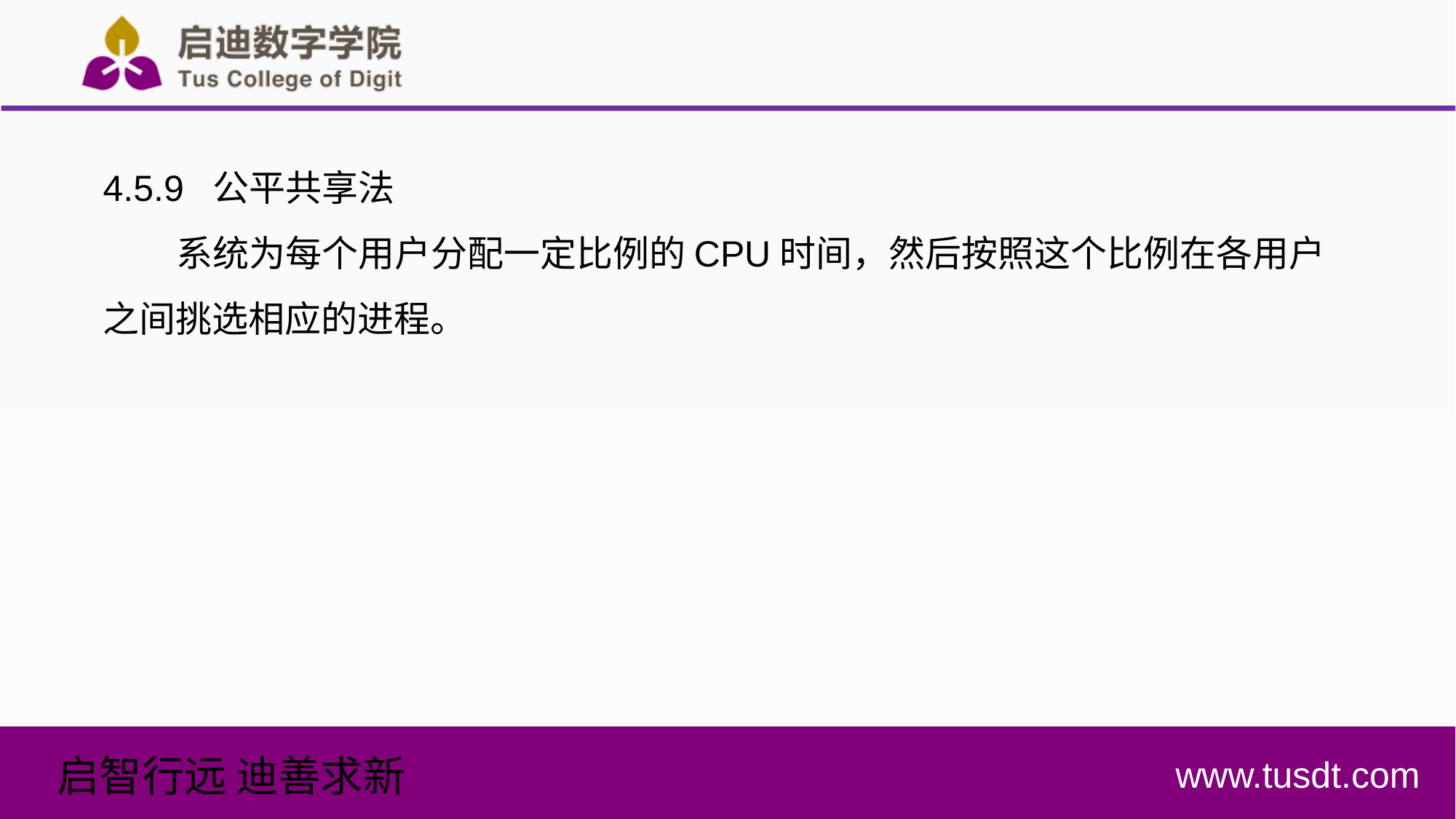

4.5.9  公平共享法
系统为每个用户分配一定比例的CPU时间，然后按照这个比例在各用户之间挑选相应的进程。